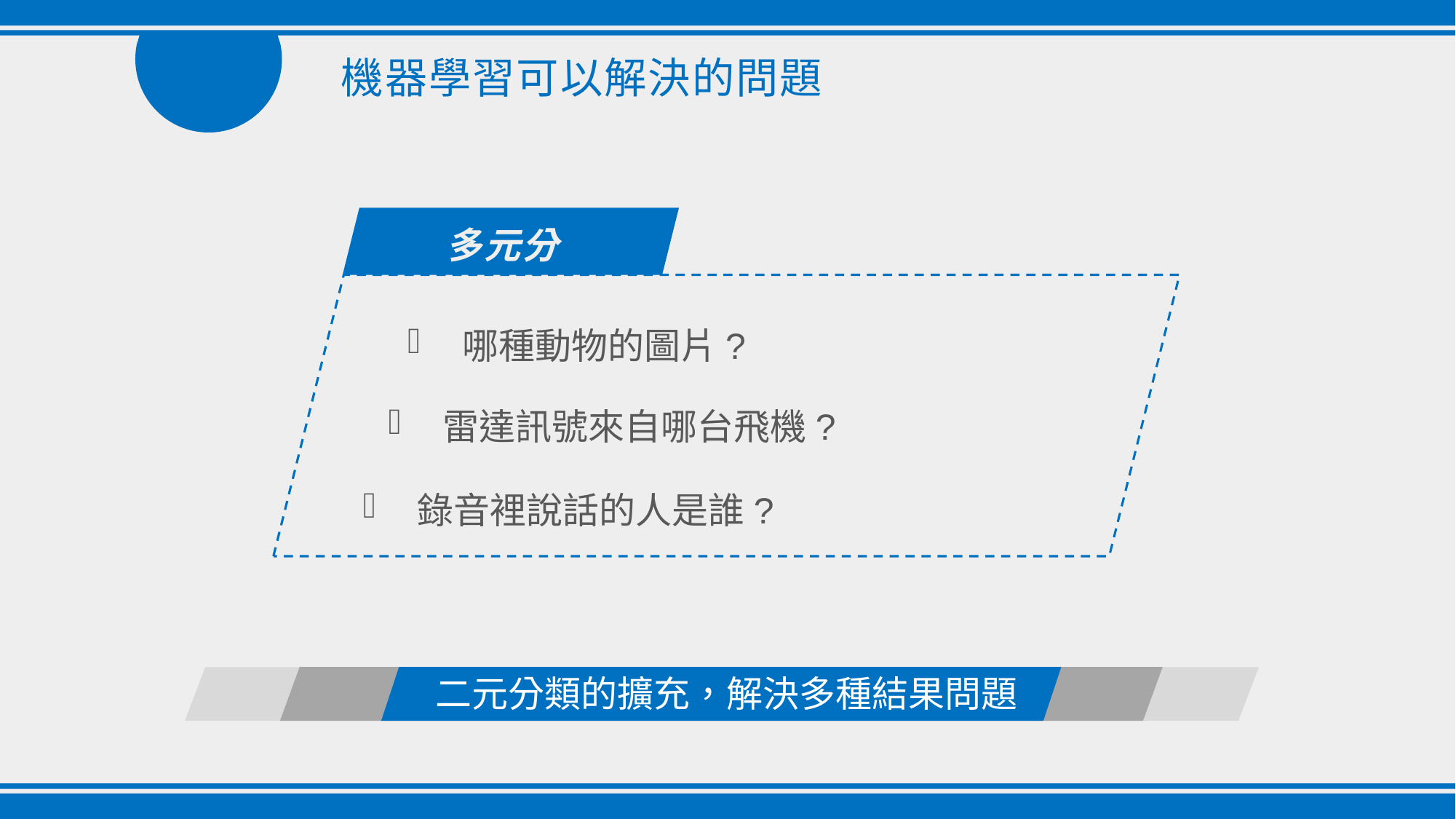

機器學習可以解決的問題
多元分類

哪種動物的圖片?
雷達訊號來自哪台飛機?
錄音裡說話的人是誰?
二元分類的擴充，解決多種結果問題